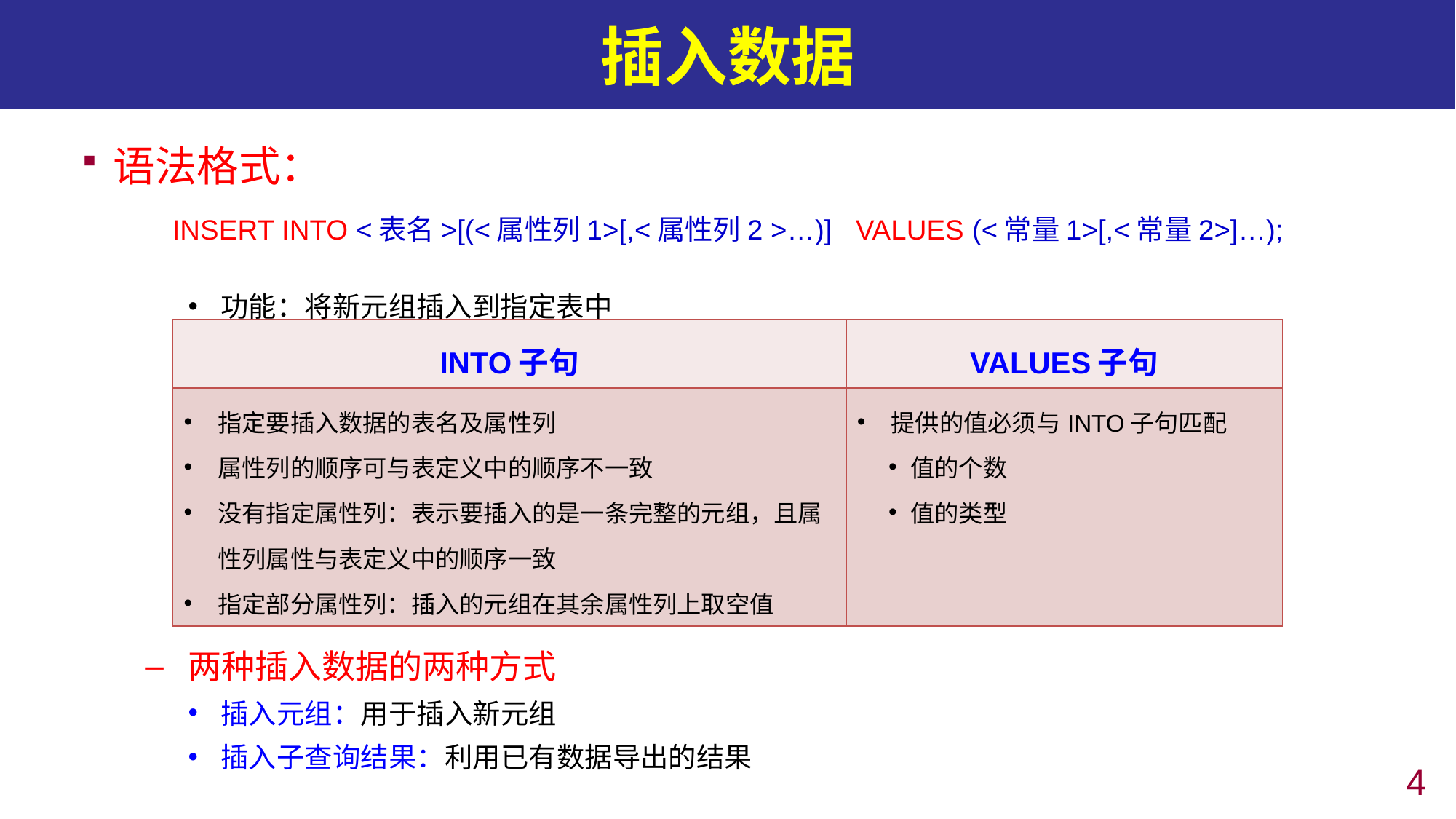

# 插入数据
语法格式：
INSERT INTO <表名>[(<属性列1>[,<属性列2 >…)]   VALUES (<常量1>[,<常量2>]…);

功能：将新元组插入到指定表中

两种插入数据的两种方式
插入元组：用于插入新元组
插入子查询结果：利用已有数据导出的结果
| INTO子句 | VALUES子句 |
| --- | --- |
| 指定要插入数据的表名及属性列 属性列的顺序可与表定义中的顺序不一致 没有指定属性列：表示要插入的是一条完整的元组，且属性列属性与表定义中的顺序一致 指定部分属性列：插入的元组在其余属性列上取空值 | 提供的值必须与INTO子句匹配 值的个数 值的类型 |
4